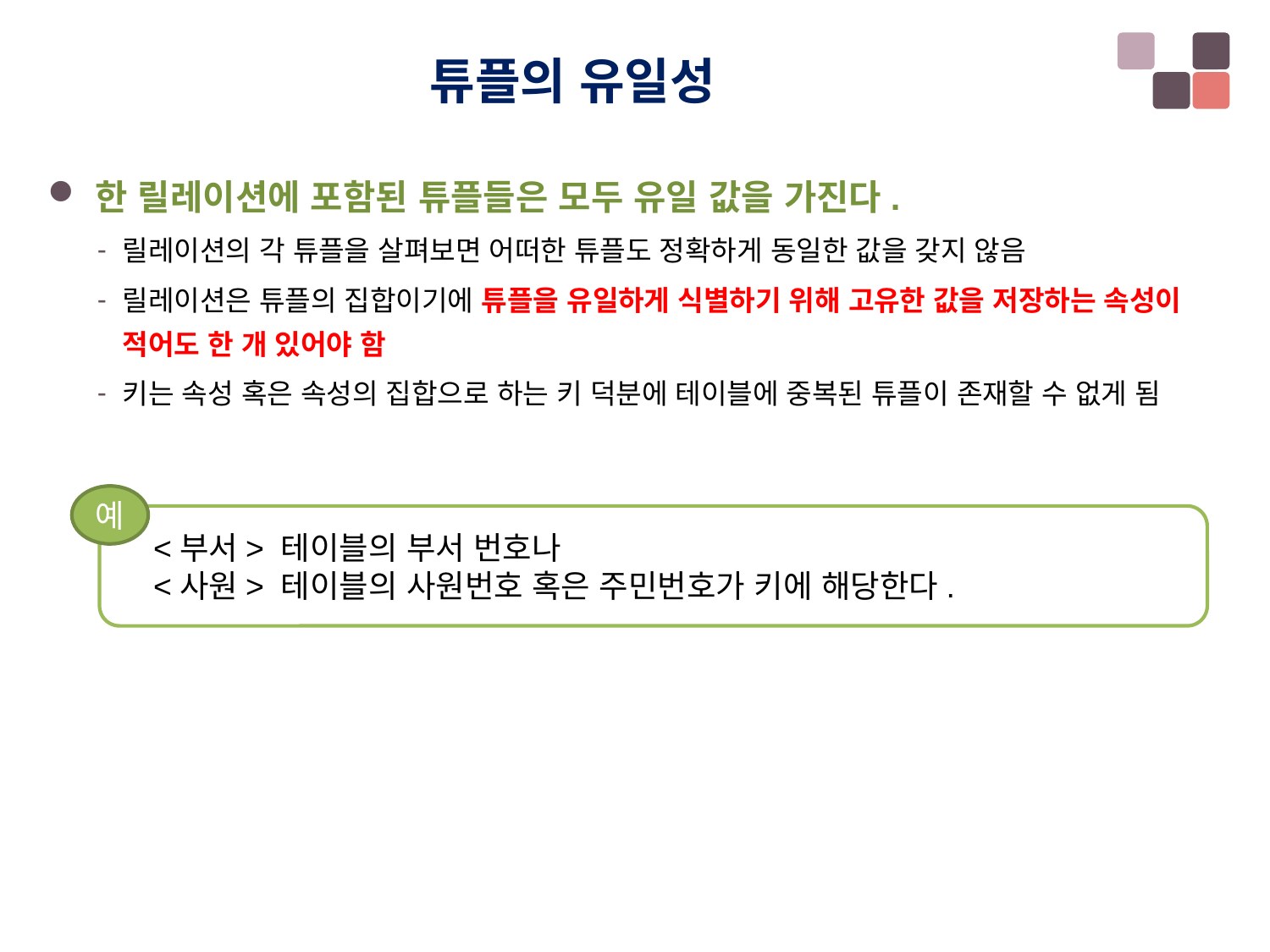

튜플의 유일성
한 릴레이션에 포함된 튜플들은 모두 유일 값을 가진다.
릴레이션의 각 튜플을 살펴보면 어떠한 튜플도 정확하게 동일한 값을 갖지 않음
릴레이션은 튜플의 집합이기에 튜플을 유일하게 식별하기 위해 고유한 값을 저장하는 속성이 적어도 한 개 있어야 함
키는 속성 혹은 속성의 집합으로 하는 키 덕분에 테이블에 중복된 튜플이 존재할 수 없게 됨

예
    <부서> 테이블의 부서 번호나
    <사원> 테이블의 사원번호 혹은 주민번호가 키에 해당한다.